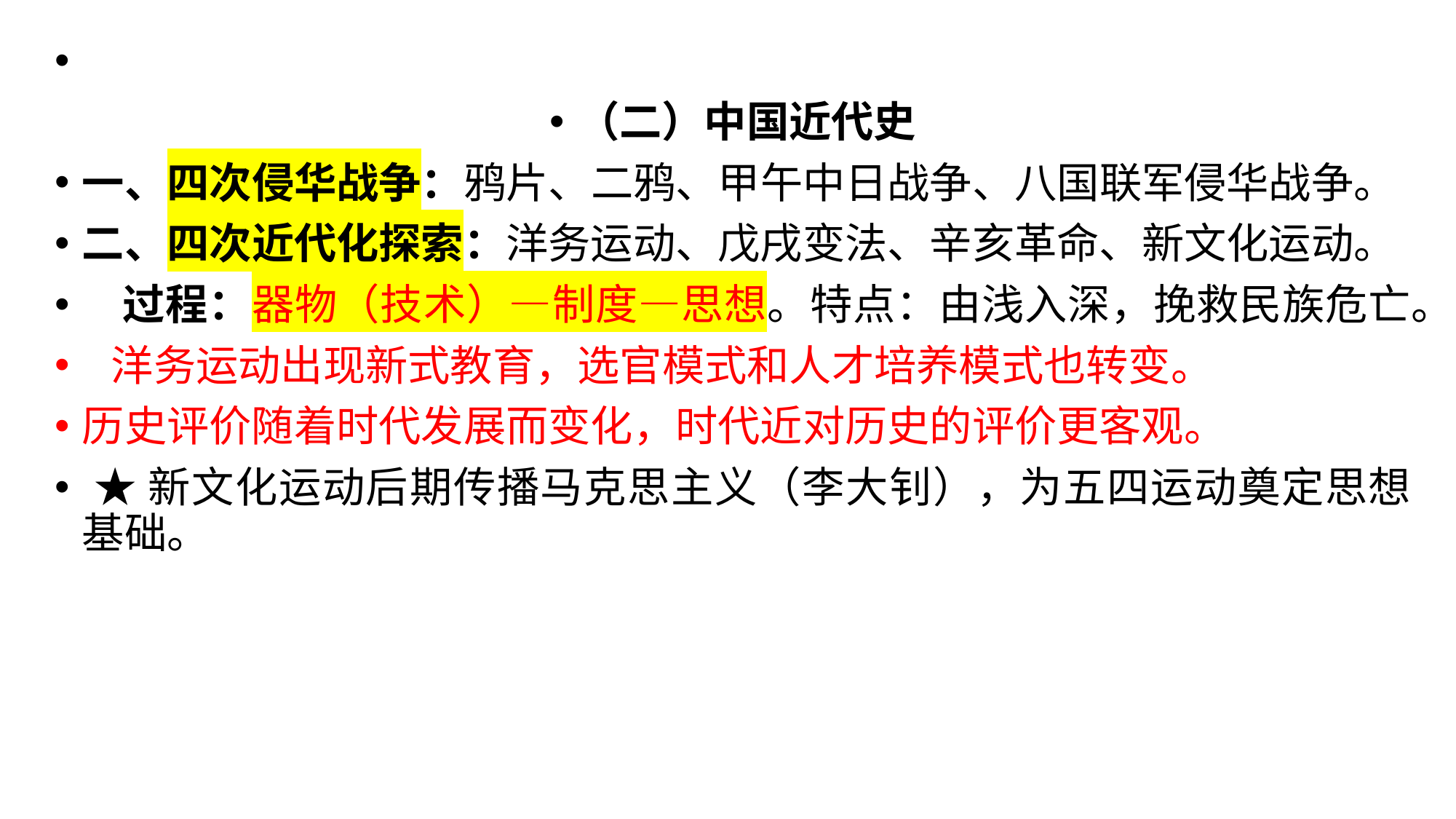

（二）中国近代史
一、四次侵华战争：鸦片、二鸦、甲午中日战争、八国联军侵华战争。
二、四次近代化探索：洋务运动、戊戌变法、辛亥革命、新文化运动。
   过程：器物（技术）—制度—思想。特点：由浅入深，挽救民族危亡。
  洋务运动出现新式教育，选官模式和人才培养模式也转变。
历史评价随着时代发展而变化，时代近对历史的评价更客观。
 ★新文化运动后期传播马克思主义（李大钊），为五四运动奠定思想基础。